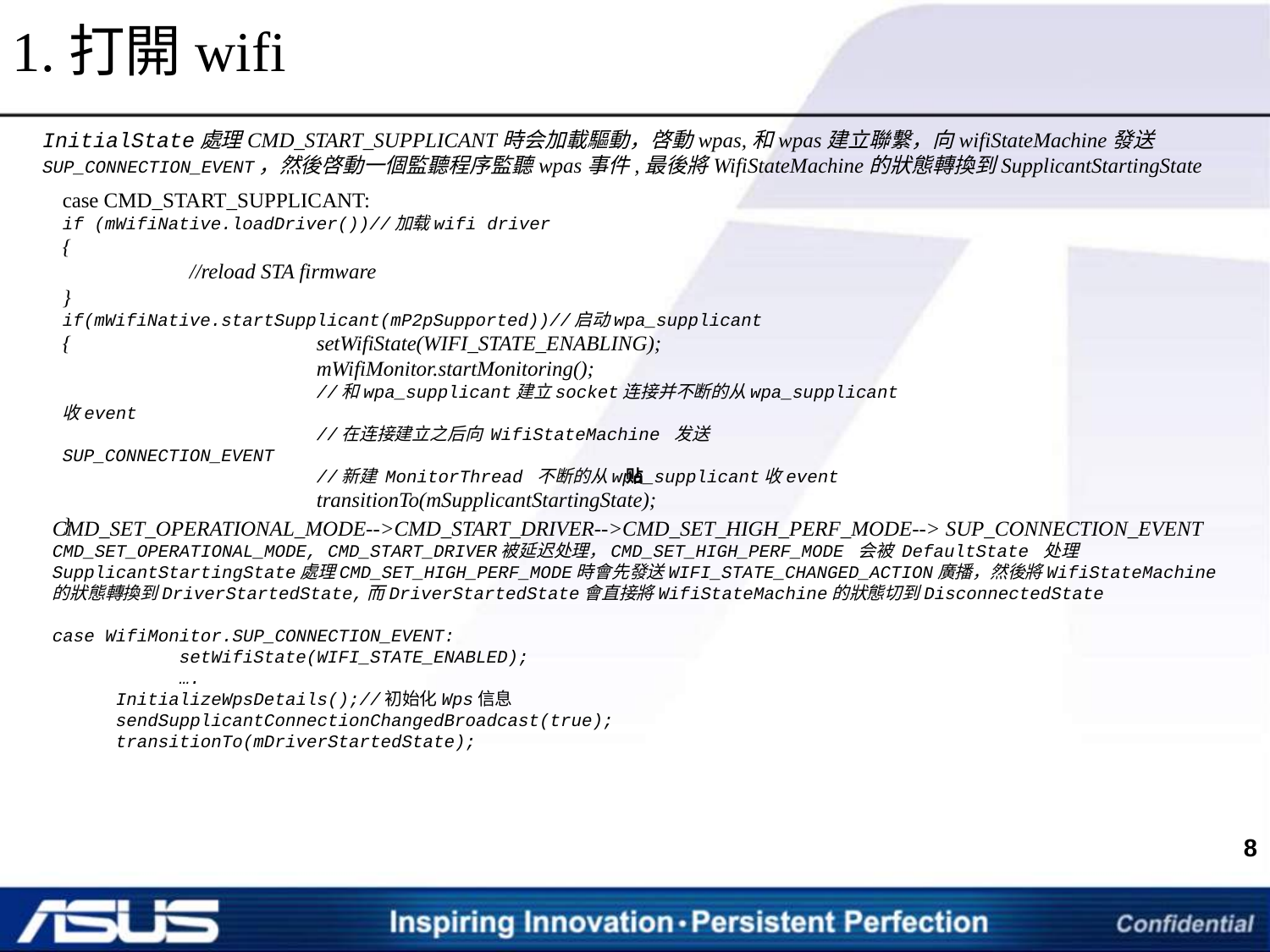

1.打開wifi
InitialState處理CMD_START_SUPPLICANT時会加載驅動，啓動wpas,和wpas建立聯繫，向wifiStateMachine發送SUP_CONNECTION_EVENT，然後啓動一個監聽程序監聽wpas事件,最後將WifiStateMachine的狀態轉換到SupplicantStartingState

case CMD_START_SUPPLICANT:
if (mWifiNative.loadDriver())//加载wifi driver
{
	//reload STA firmware
}
if(mWifiNative.startSupplicant(mP2pSupported))//启动wpa_supplicant
{ 		setWifiState(WIFI_STATE_ENABLING);
		mWifiMonitor.startMonitoring();
		//和wpa_supplicant建立socket连接并不断的从wpa_supplicant收event
		//在连接建立之后向 WifiStateMachine 发送 SUP_CONNECTION_EVENT
		//新建 MonitorThread 不断的从wpa_supplicant收event
		transitionTo(mSupplicantStartingState);
}
贴
CMD_SET_OPERATIONAL_MODE-->CMD_START_DRIVER-->CMD_SET_HIGH_PERF_MODE--> SUP_CONNECTION_EVENT
CMD_SET_OPERATIONAL_MODE, CMD_START_DRIVER被延迟处理，CMD_SET_HIGH_PERF_MODE 会被 DefaultState 处理
SupplicantStartingState處理CMD_SET_HIGH_PERF_MODE時會先發送WIFI_STATE_CHANGED_ACTION廣播，然後將WifiStateMachine的狀態轉換到DriverStartedState,而DriverStartedState會直接將WifiStateMachine的狀態切到DisconnectedState

case WifiMonitor.SUP_CONNECTION_EVENT:
	setWifiState(WIFI_STATE_ENABLED);
	….
      InitializeWpsDetails();//初始化Wps信息
      sendSupplicantConnectionChangedBroadcast(true);
      transitionTo(mDriverStartedState);

8